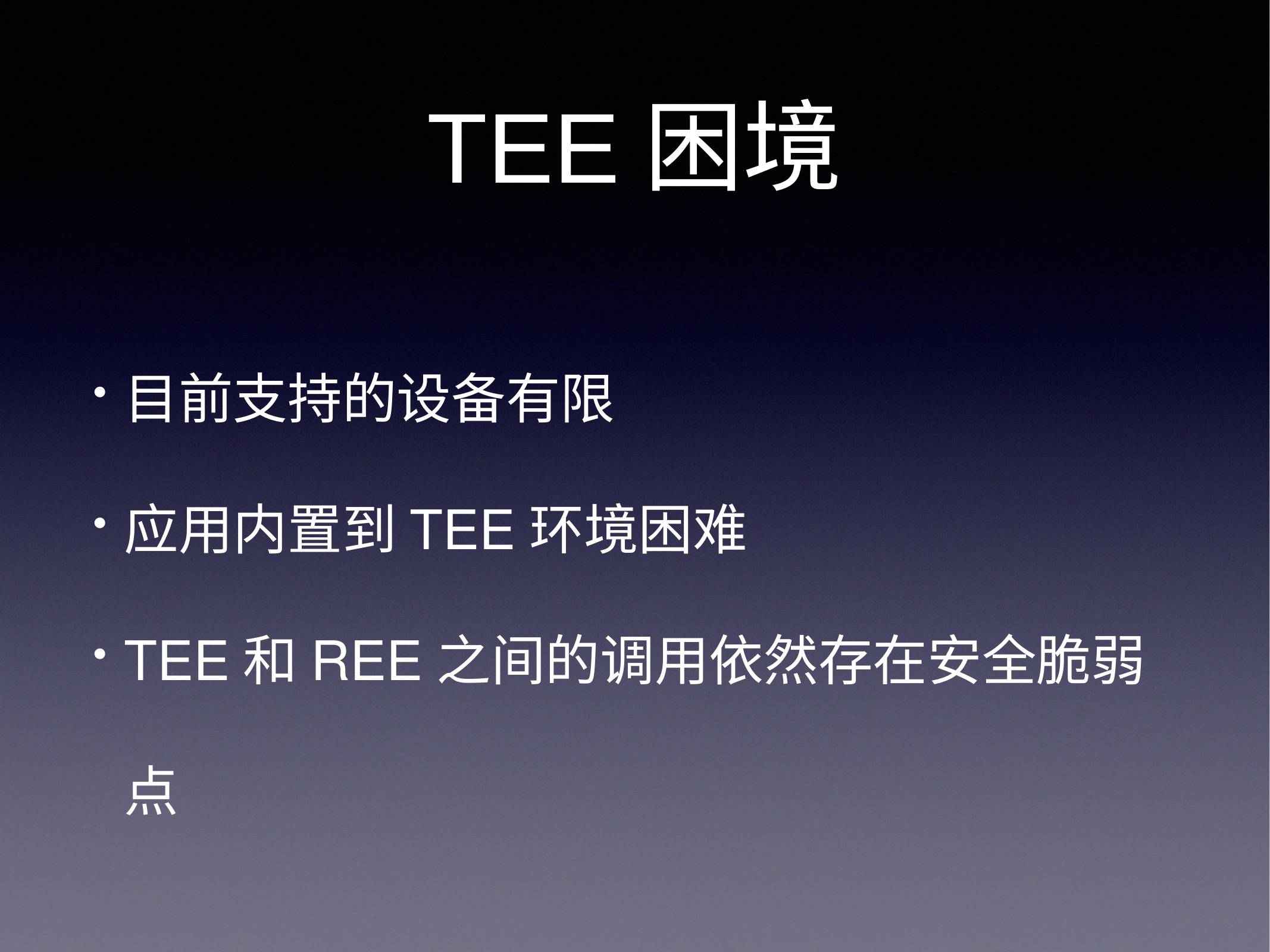

# TEE困境

目前支持的设备有限
应用内置到TEE环境困难
TEE和REE之间的调用依然存在安全脆弱点